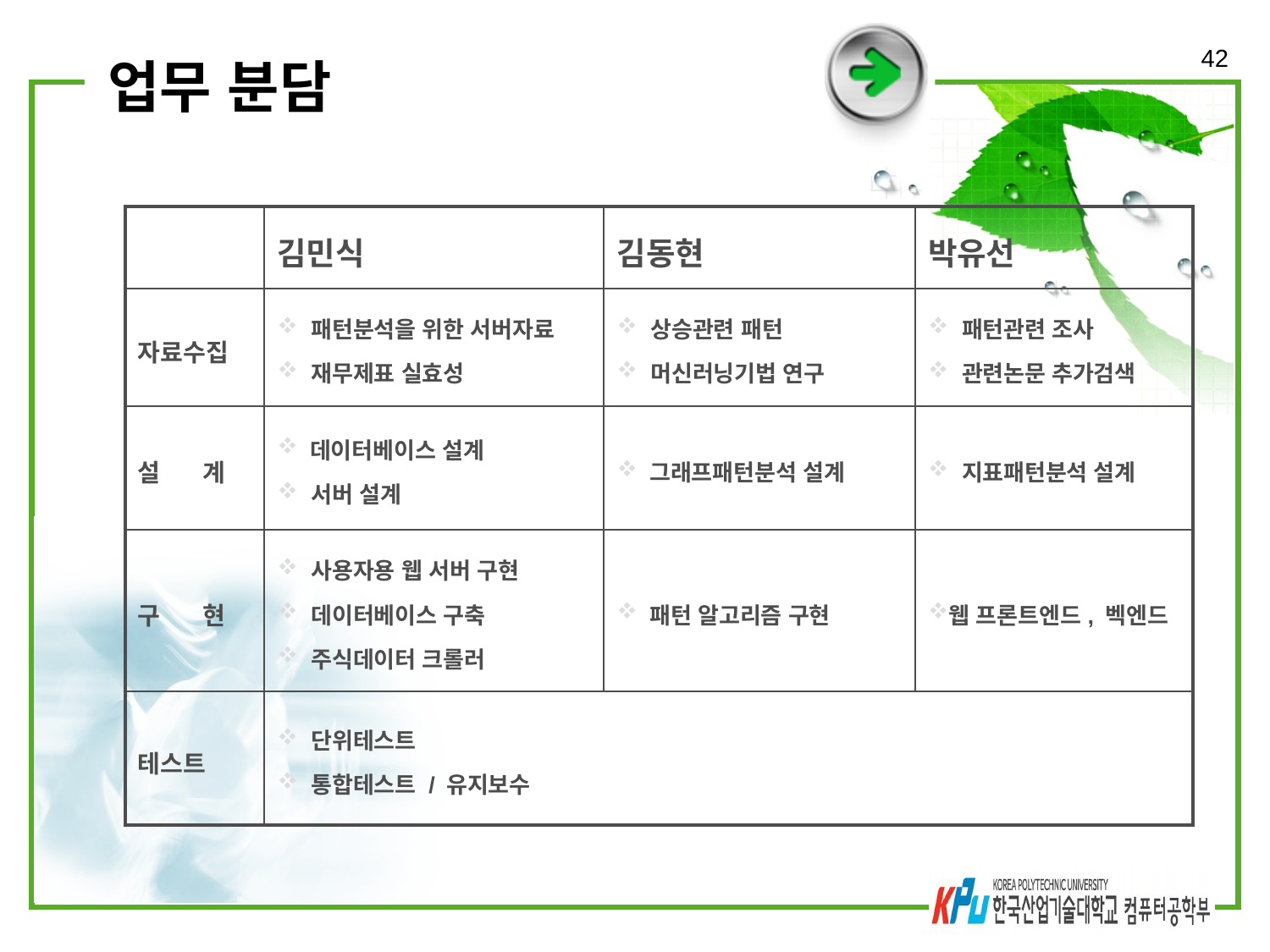

42
# 업무 분담
|  | 김민식 | 김동현 | 박유선 |
| --- | --- | --- | --- |
| 자료수집 | 패턴분석을 위한 서버자료 재무제표 실효성 | 상승관련 패턴 머신러닝기법 연구 | 패턴관련 조사 관련논문 추가검색 |
| 설 계 | 데이터베이스 설계 서버 설계 | 그래프패턴분석 설계 | 지표패턴분석 설계 |
| 구 현 | 사용자용 웹 서버 구현 데이터베이스 구축 주식데이터 크롤러 | 패턴 알고리즘 구현 | 웹 프론트엔드, 벡엔드 |
| 테스트 | 단위테스트 통합테스트 / 유지보수 |  |  |